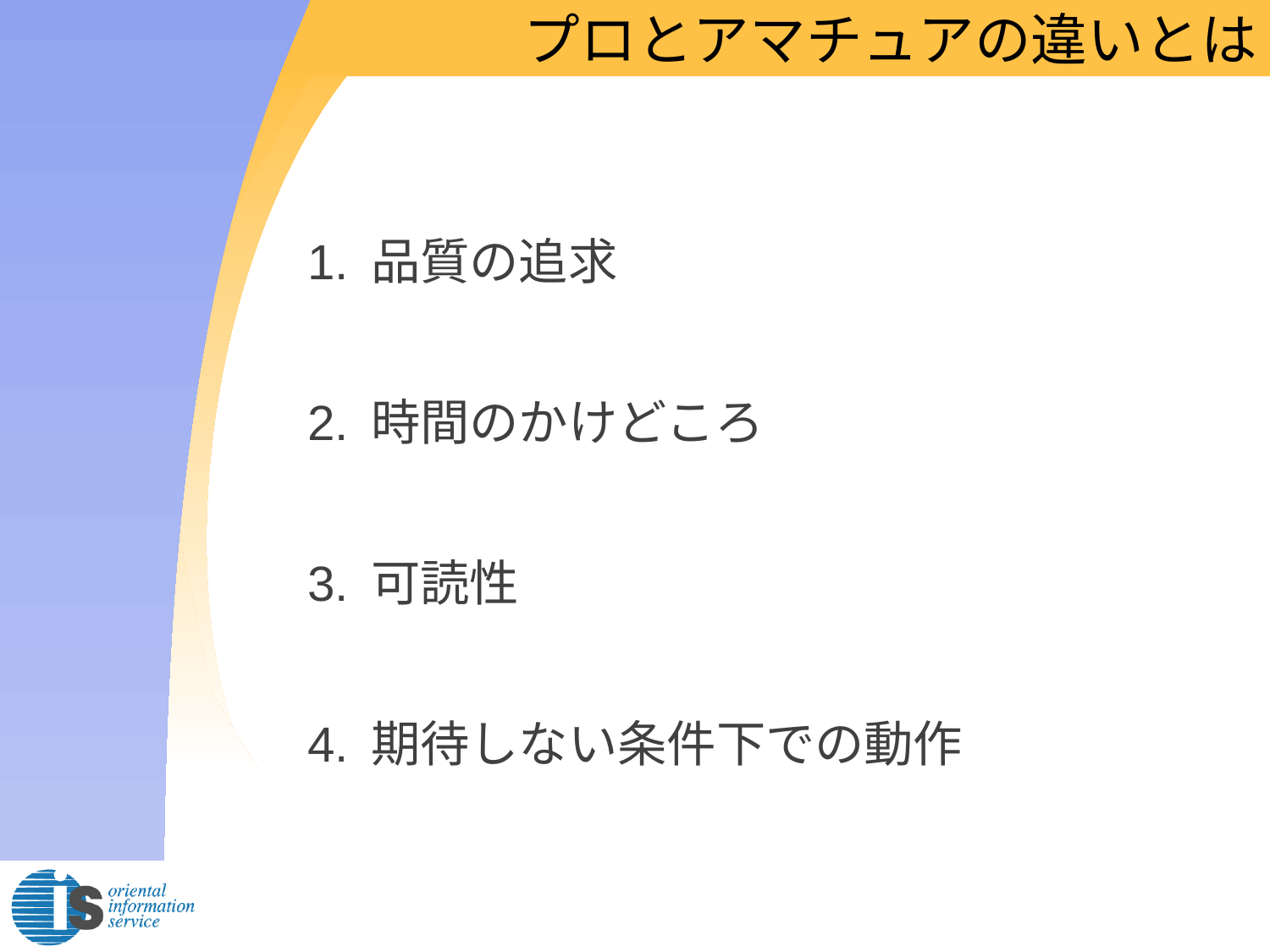

# プロとアマチュアの違いとは
品質の追求

時間のかけどころ

可読性

期待しない条件下での動作